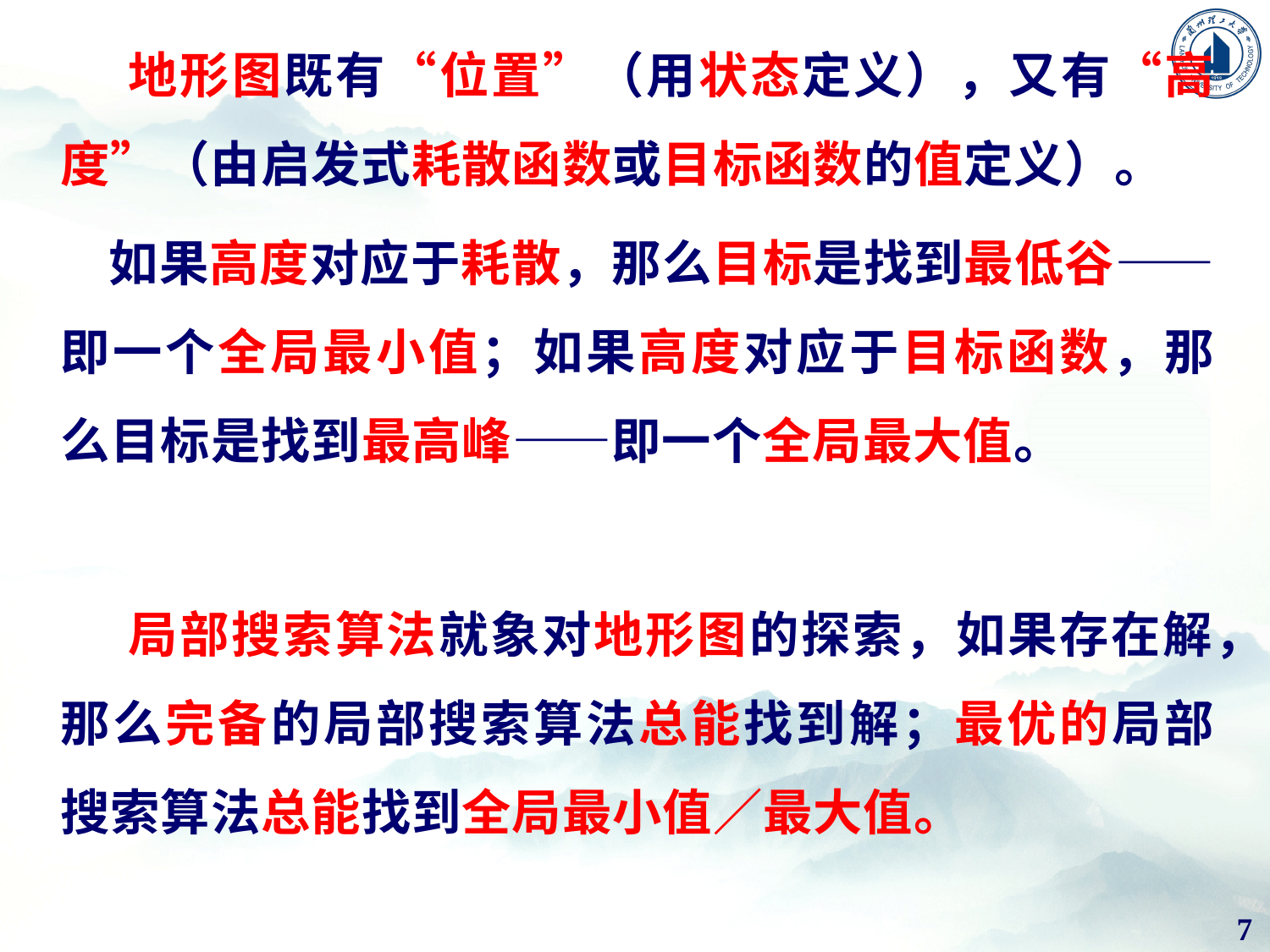

地形图既有“位置”（用状态定义），又有“高度”（由启发式耗散函数或目标函数的值定义）。
   如果高度对应于耗散，那么目标是找到最低谷——即一个全局最小值；如果高度对应于目标函数，那么目标是找到最高峰——即一个全局最大值。

    局部搜索算法就象对地形图的探索，如果存在解，那么完备的局部搜索算法总能找到解；最优的局部搜索算法总能找到全局最小值／最大值。
7